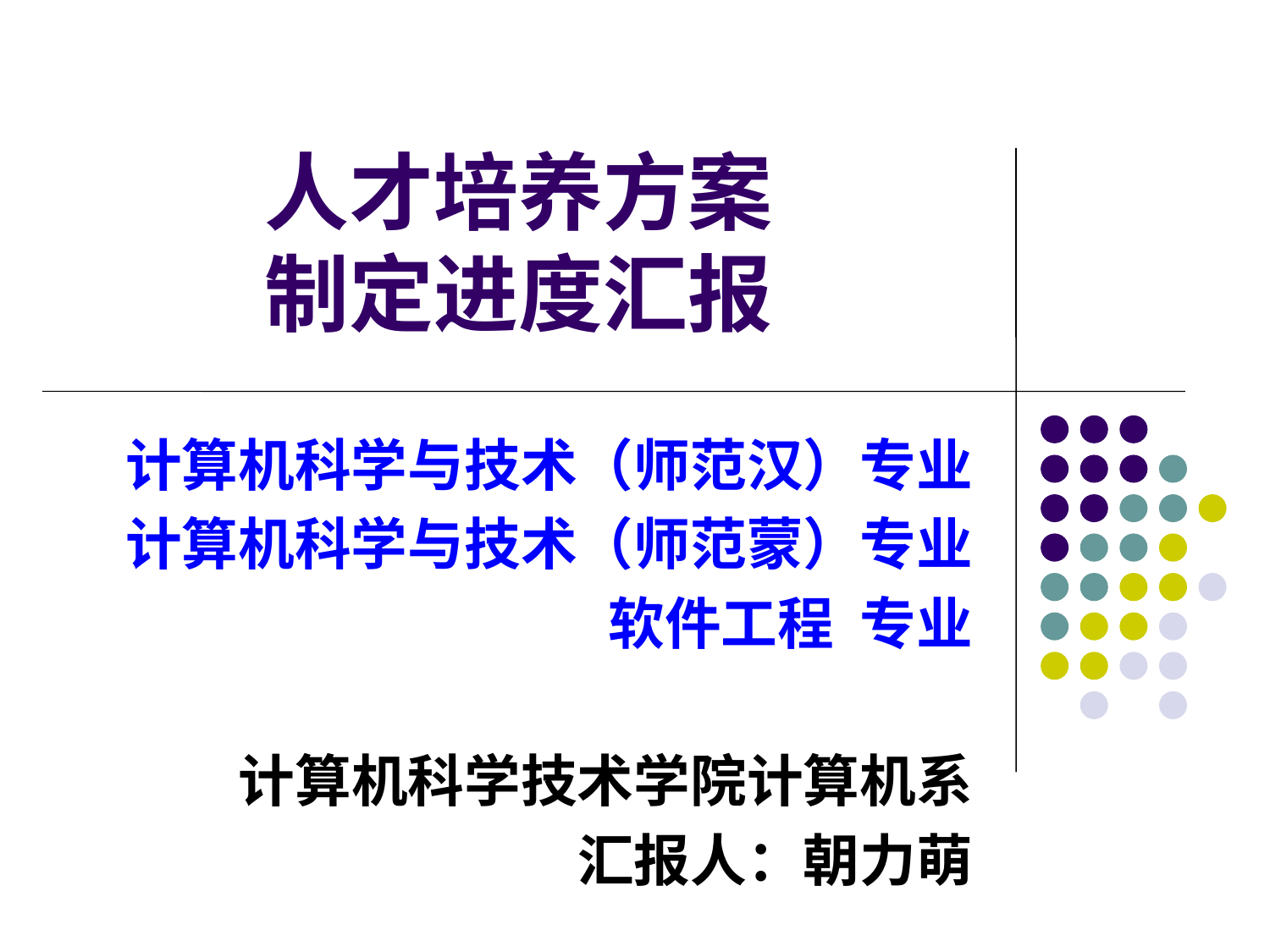

# 人才培养方案 制定进度汇报
计算机科学与技术（师范汉）专业
计算机科学与技术（师范蒙）专业
软件工程  专业

计算机科学技术学院计算机系
汇报人：朝力萌